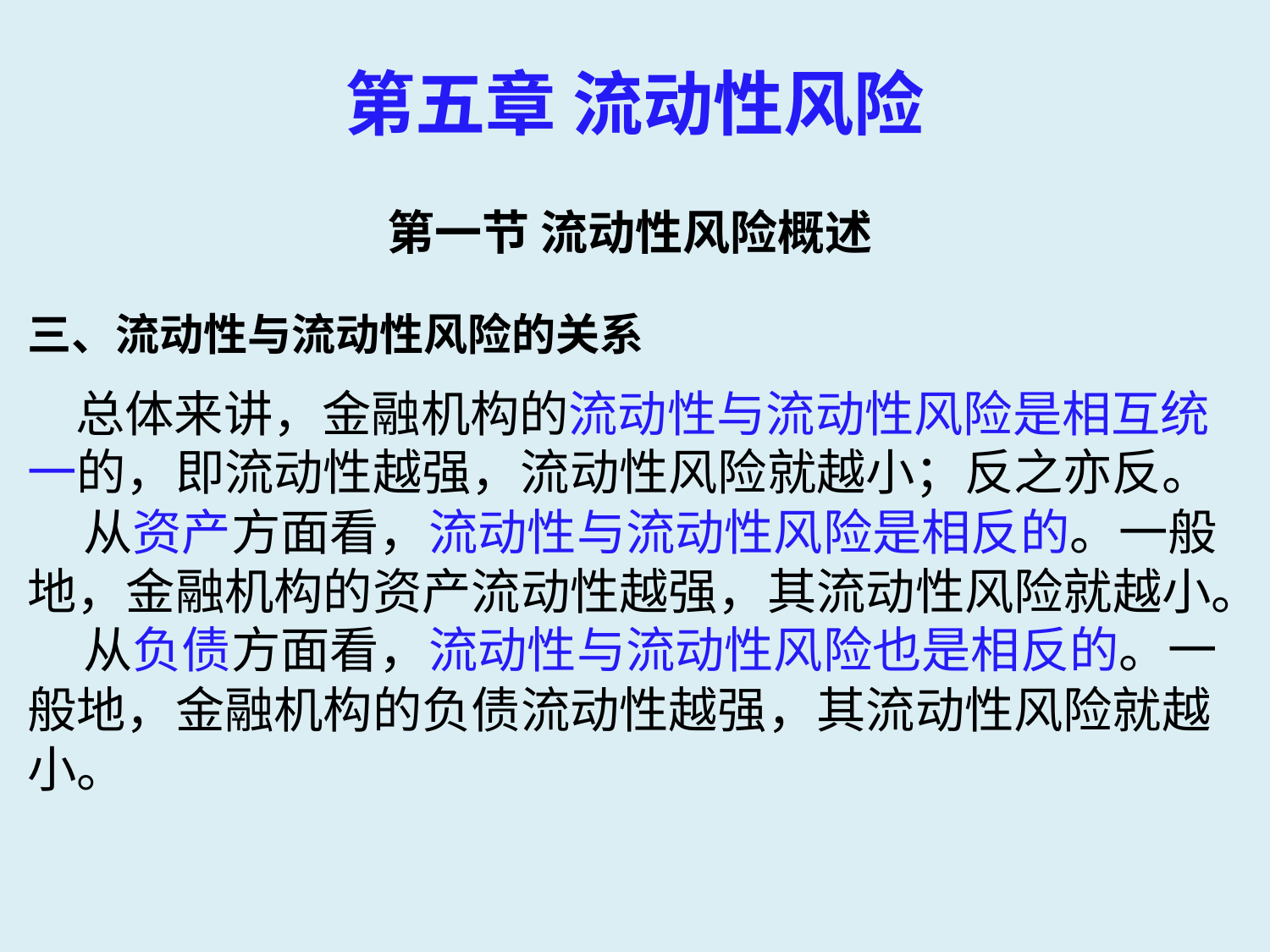

# 第五章 流动性风险
第一节 流动性风险概述

三、流动性与流动性风险的关系

    总体来讲，金融机构的流动性与流动性风险是相互统一的，即流动性越强，流动性风险就越小；反之亦反。
    从资产方面看，流动性与流动性风险是相反的。一般地，金融机构的资产流动性越强，其流动性风险就越小。
    从负债方面看，流动性与流动性风险也是相反的。一般地，金融机构的负债流动性越强，其流动性风险就越小。